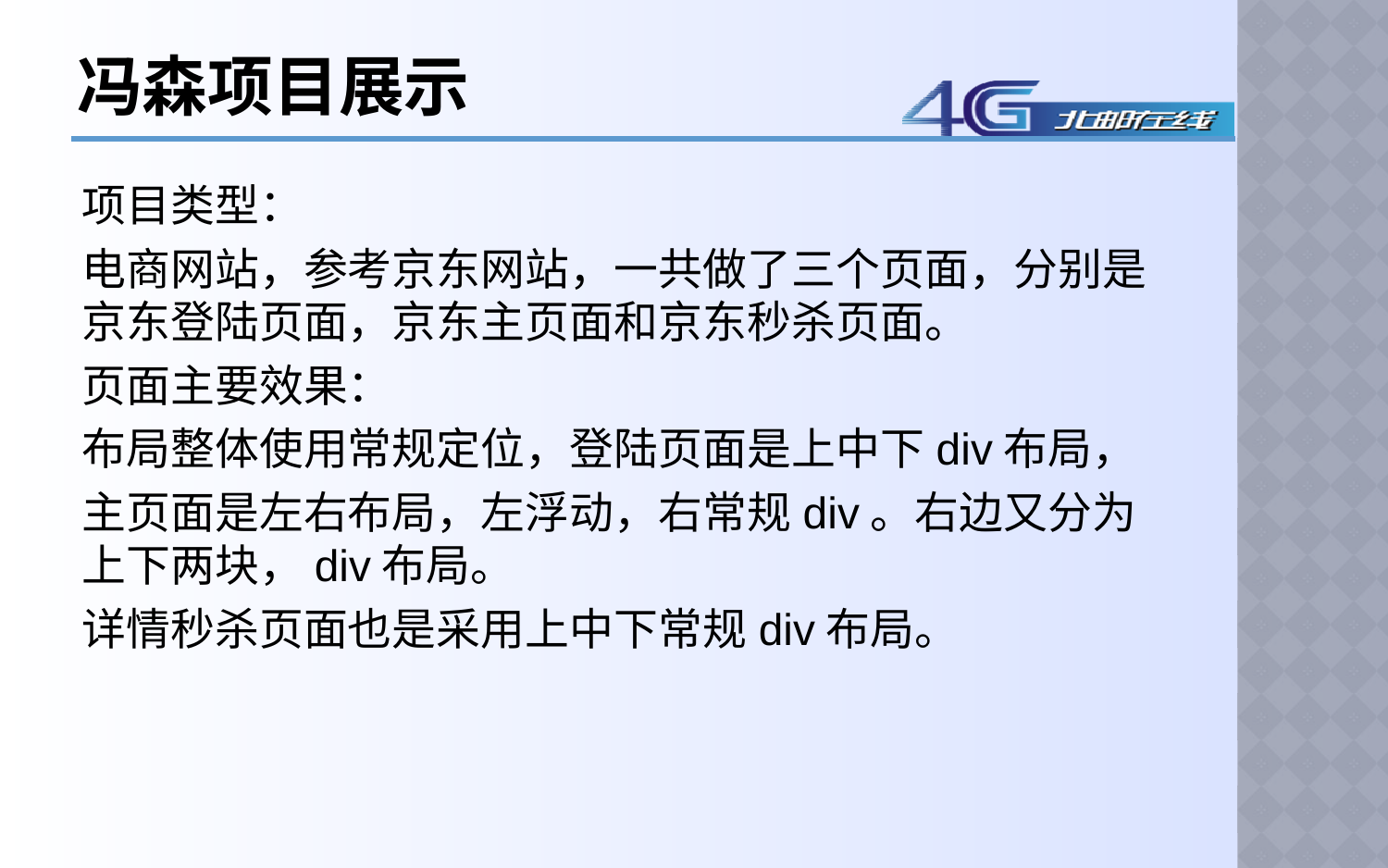

# 冯森项目展示
项目类型：
电商网站，参考京东网站，一共做了三个页面，分别是京东登陆页面，京东主页面和京东秒杀页面。
页面主要效果：
布局整体使用常规定位，登陆页面是上中下div布局，
主页面是左右布局，左浮动，右常规div。右边又分为上下两块，div布局。
详情秒杀页面也是采用上中下常规div布局。